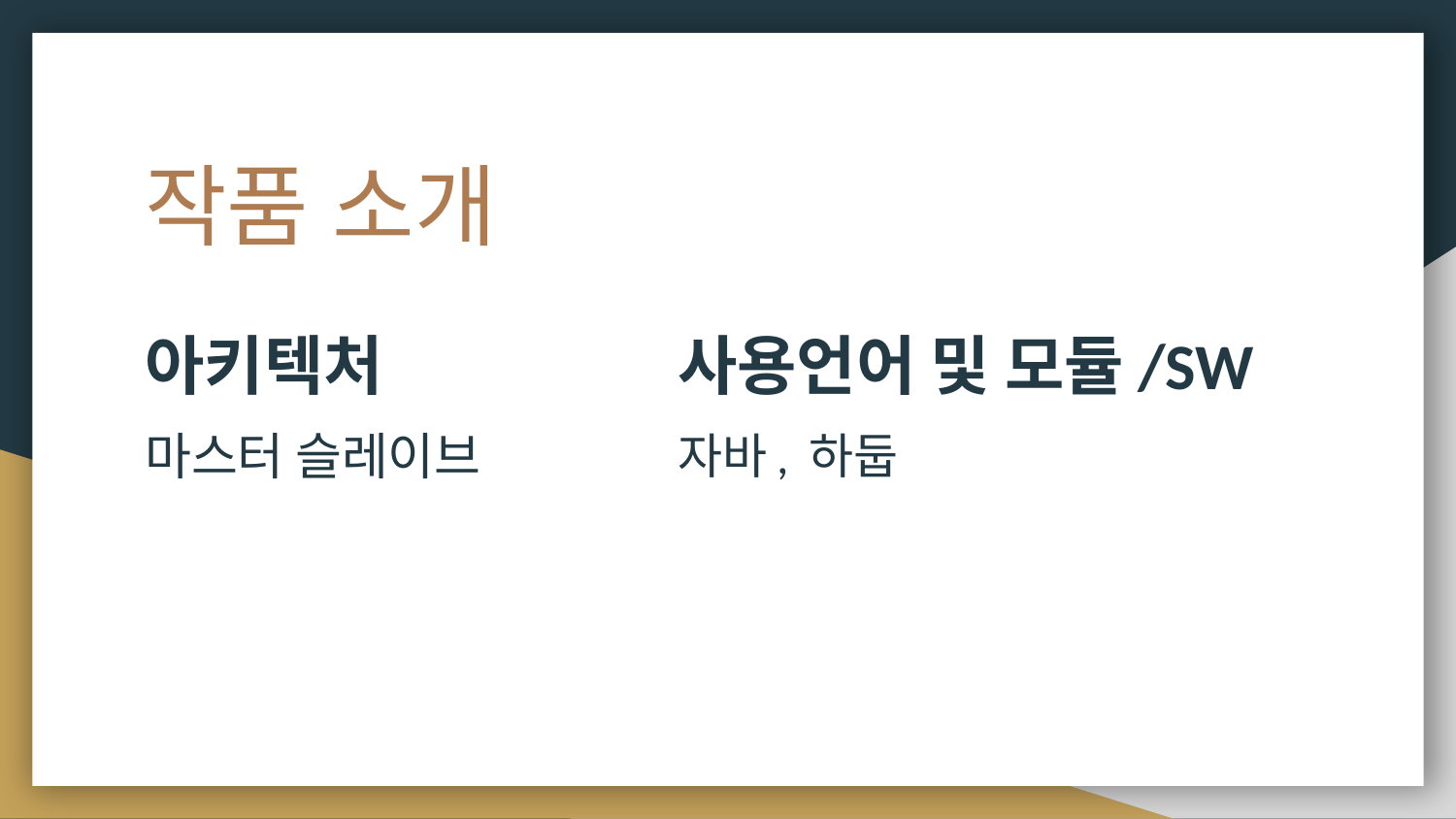

# 작품 소개
아키텍처
마스터 슬레이브
사용언어 및 모듈/SW
자바, 하둡